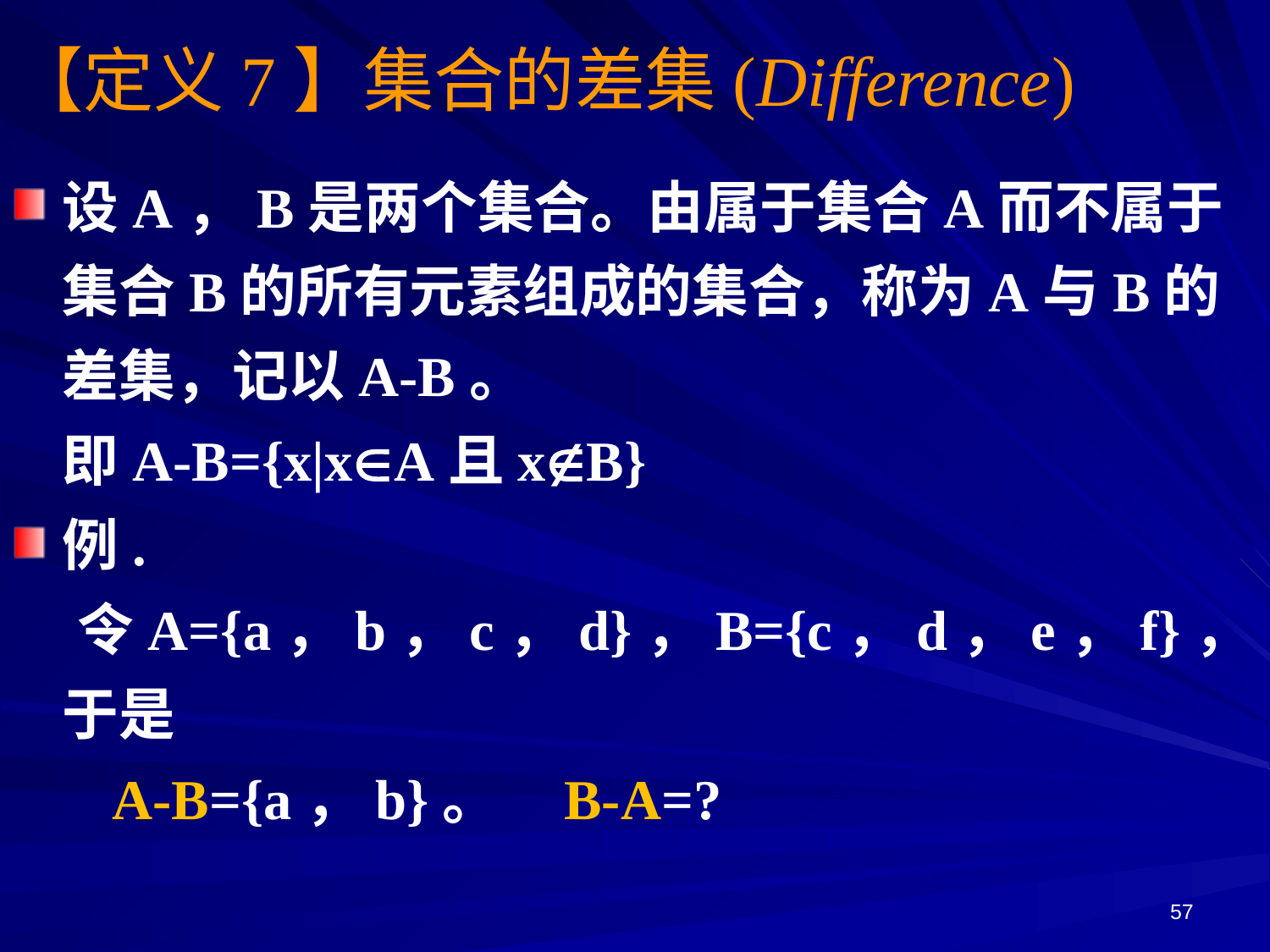

【定义7】集合的差集(Difference)
设A，B是两个集合。由属于集合A而不属于集合B的所有元素组成的集合，称为A与B的差集，记以A-B。
即A-B={x|x∈A且x∉B}
例.
    令A={a，b，c，d}，B={c，d，e，f}，于是
       A-B={a，b}。    B-A=?
57